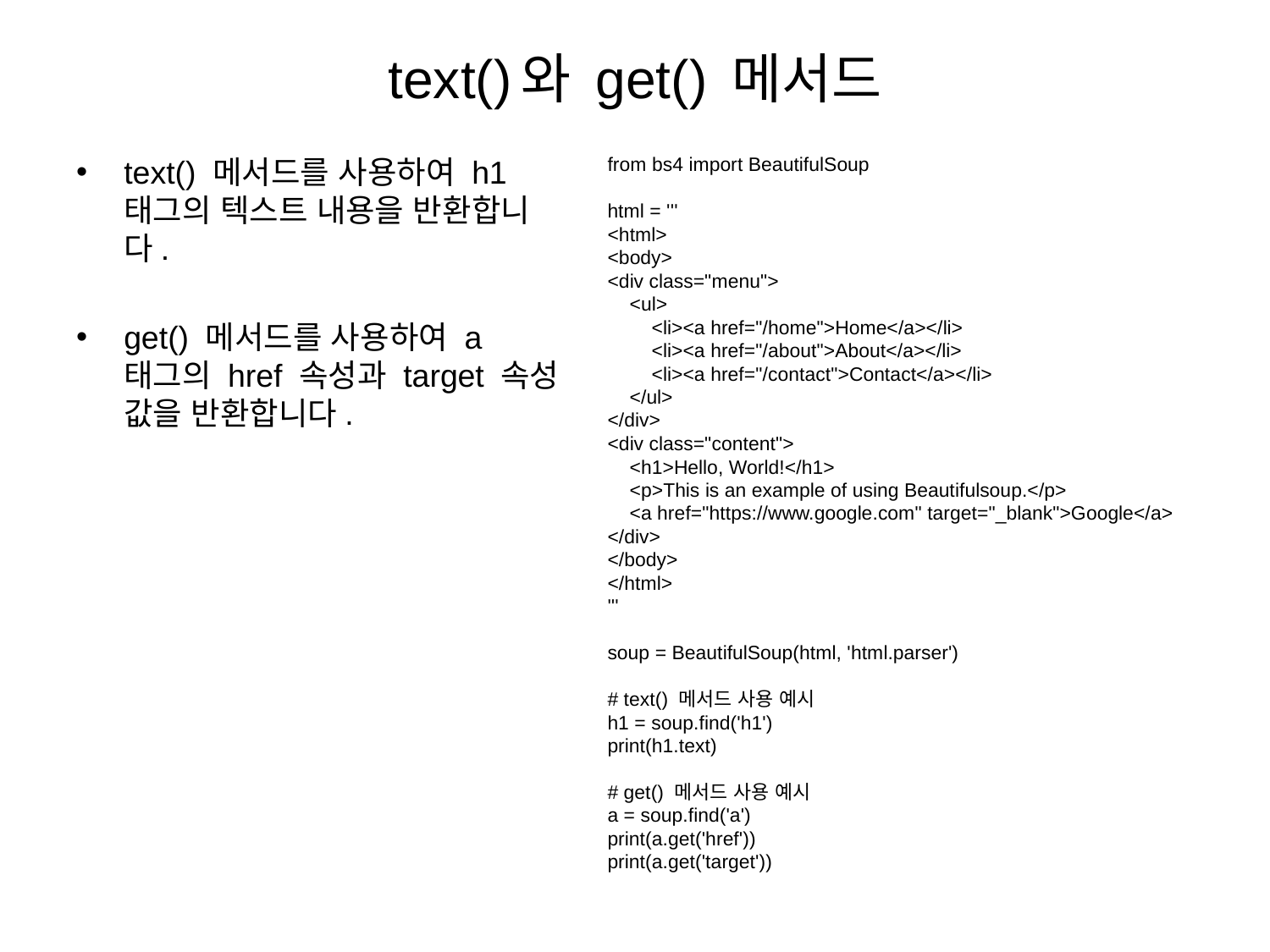

# text()와 get() 메서드
text() 메서드를 사용하여 h1 태그의 텍스트 내용을 반환합니다.

get() 메서드를 사용하여 a 태그의 href 속성과 target 속성 값을 반환합니다.
from bs4 import BeautifulSoup

html = '''
<html>
<body>
<div class="menu">
    <ul>
        <li><a href="/home">Home</a></li>
        <li><a href="/about">About</a></li>
        <li><a href="/contact">Contact</a></li>
    </ul>
</div>
<div class="content">
    <h1>Hello, World!</h1>
    <p>This is an example of using Beautifulsoup.</p>
    <a href="https://www.google.com" target="_blank">Google</a>
</div>
</body>
</html>
'''

soup = BeautifulSoup(html, 'html.parser')

# text() 메서드 사용 예시
h1 = soup.find('h1')
print(h1.text)

# get() 메서드 사용 예시
a = soup.find('a')
print(a.get('href'))
print(a.get('target'))